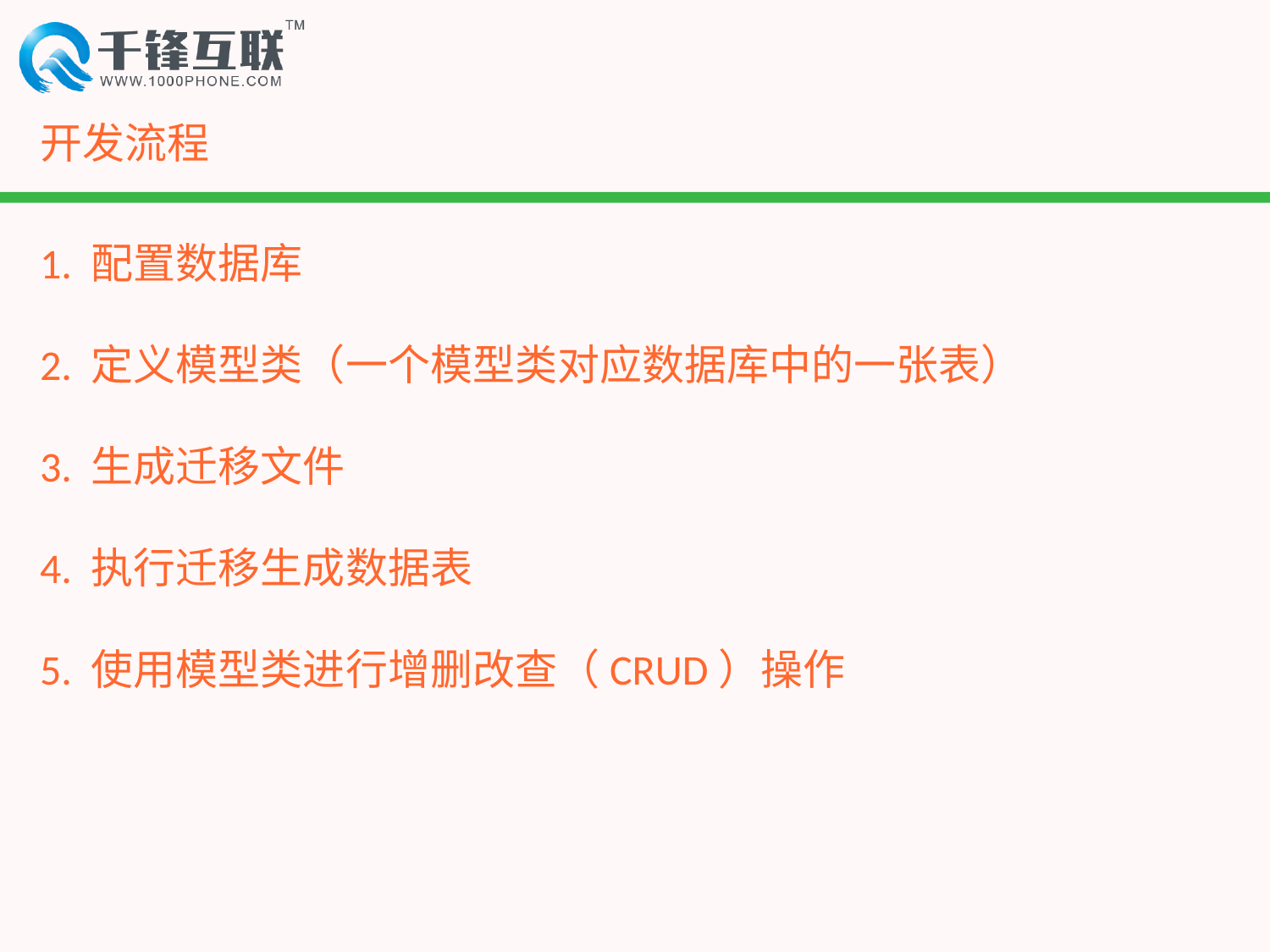

# 开发流程
1. 配置数据库

2. 定义模型类（一个模型类对应数据库中的一张表）

3. 生成迁移文件

4. 执行迁移生成数据表

5. 使用模型类进行增删改查（CRUD）操作